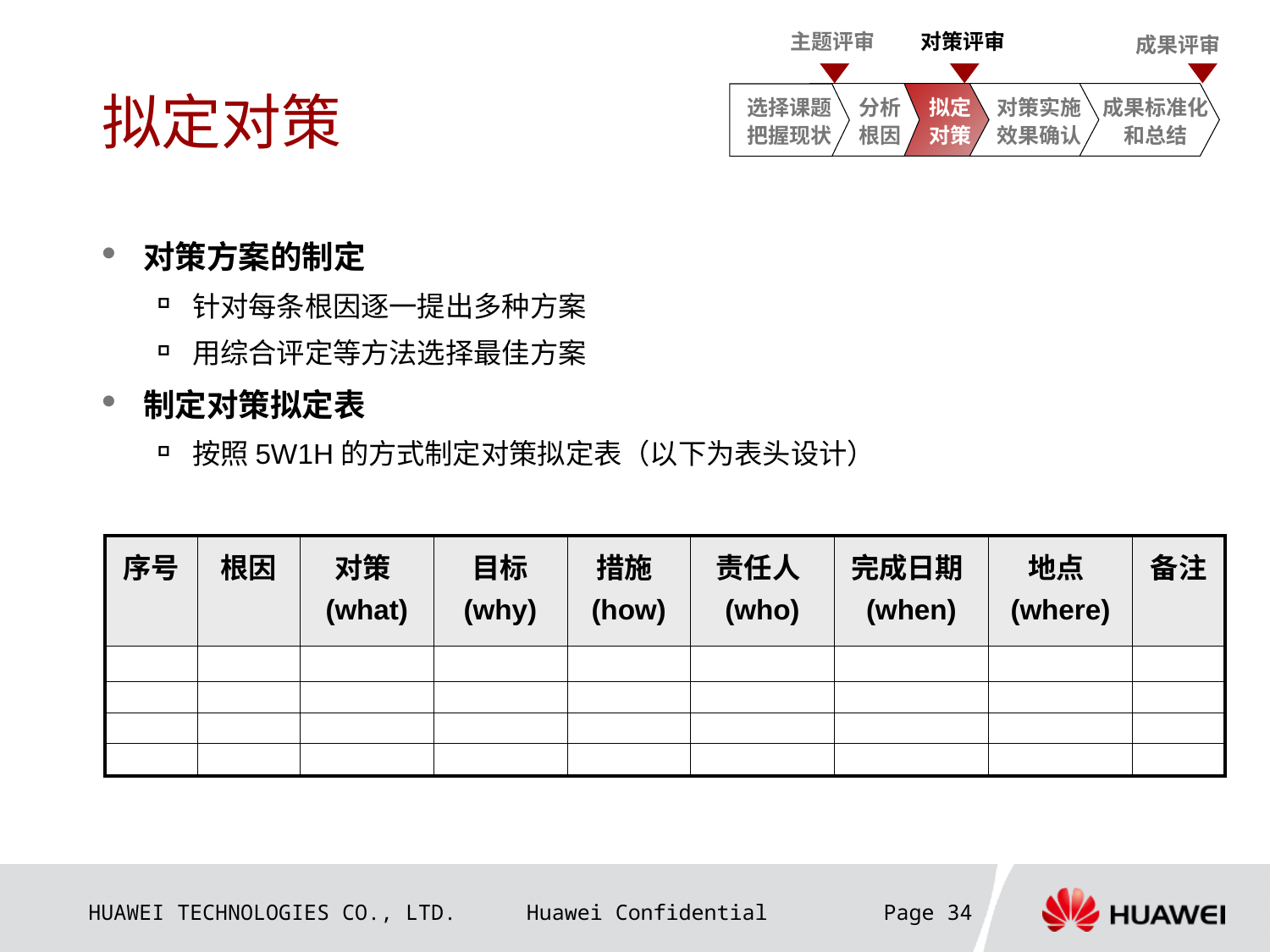

主题评审
对策评审
 成果评审

选择课题
把握现状
分析根因
拟定对策
对策实施
效果确认
成果标准化
和总结
# 拟定对策
对策方案的制定
针对每条根因逐一提出多种方案
用综合评定等方法选择最佳方案
制定对策拟定表
按照5W1H的方式制定对策拟定表（以下为表头设计）
| 序号 | 根因 | 对策(what) | 目标 (why) | 措施(how) | 责任人(who) | 完成日期(when) | 地点(where) | 备注 |
| --- | --- | --- | --- | --- | --- | --- | --- | --- |
|  |  |  |  |  |  |  |  |  |
|  |  |  |  |  |  |  |  |  |
|  |  |  |  |  |  |  |  |  |
|  |  |  |  |  |  |  |  |  |
Page 34